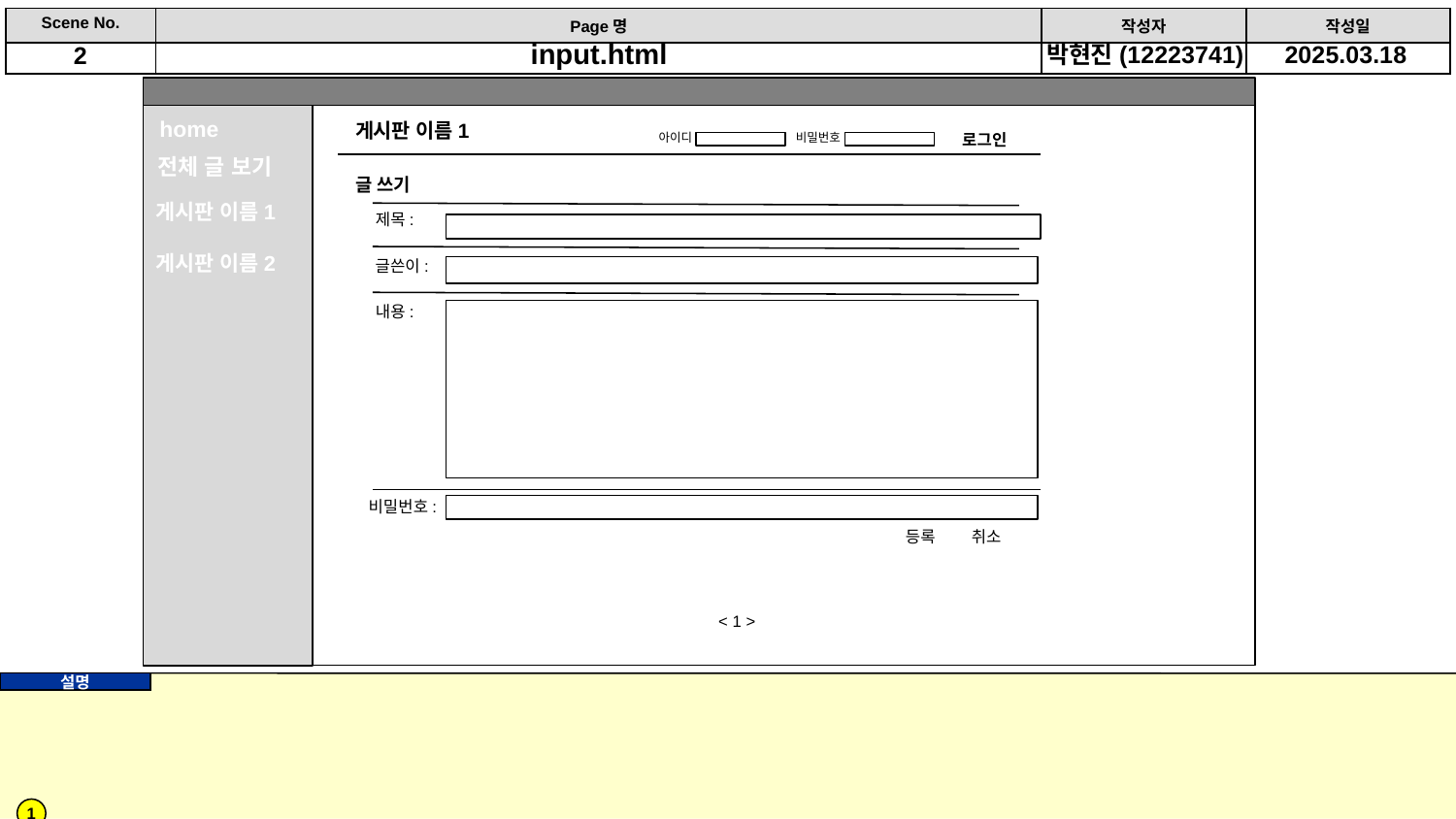

박현진(12223741)
input.html
2025.03.18
2

home
게시판 이름1
아이디
비밀번호
로그인

전체 글 보기
글 쓰기
게시판 이름1
제목:

게시판 이름2
글쓴이:

내용:

비밀번호:

등록
취소
< 1 >

1